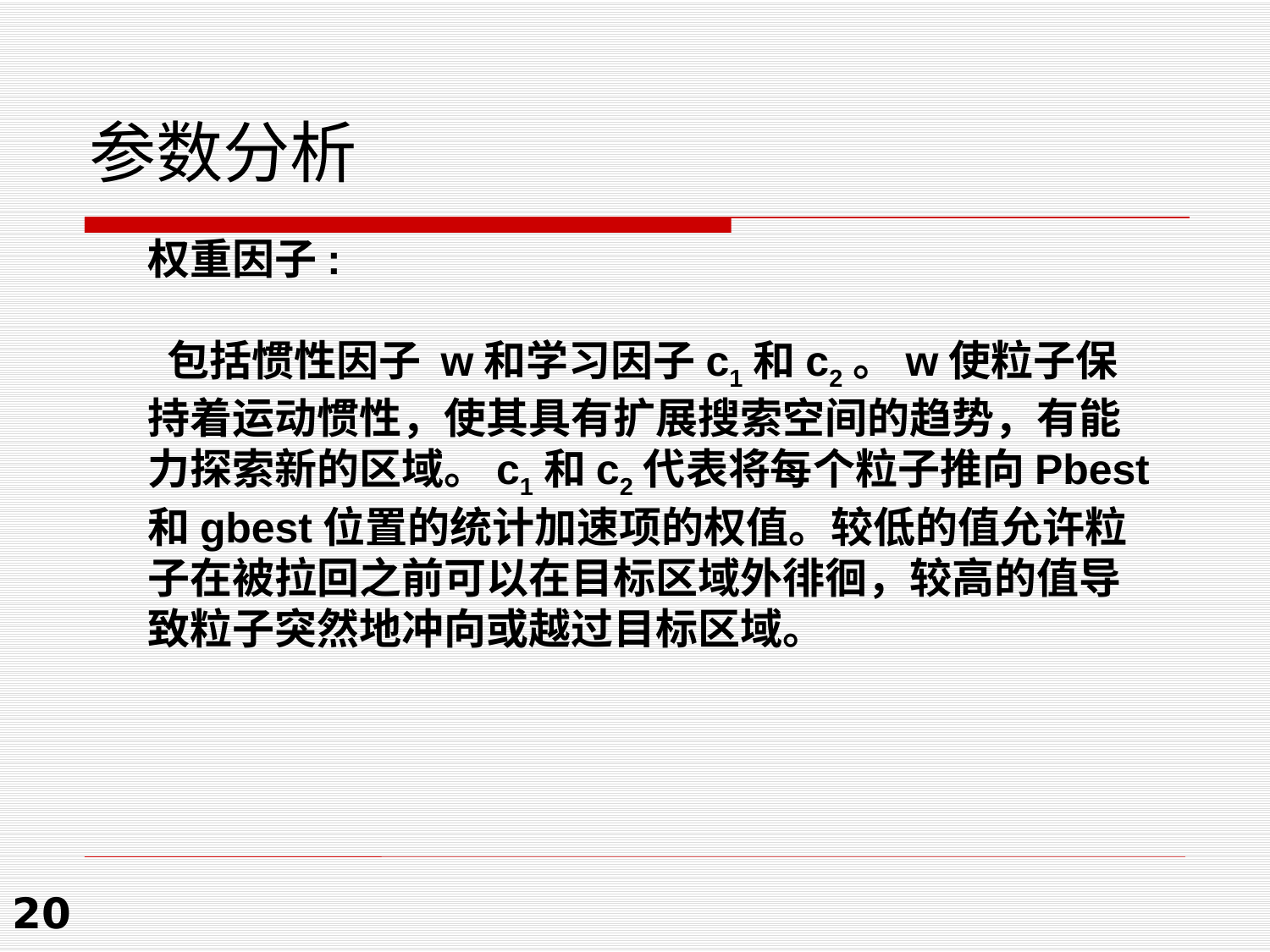

参数分析
权重因子:

 包括惯性因子 w和学习因子c1和c2。w使粒子保持着运动惯性，使其具有扩展搜索空间的趋势，有能力探索新的区域。c1和c2代表将每个粒子推向Pbest和gbest位置的统计加速项的权值。较低的值允许粒子在被拉回之前可以在目标区域外徘徊，较高的值导致粒子突然地冲向或越过目标区域。